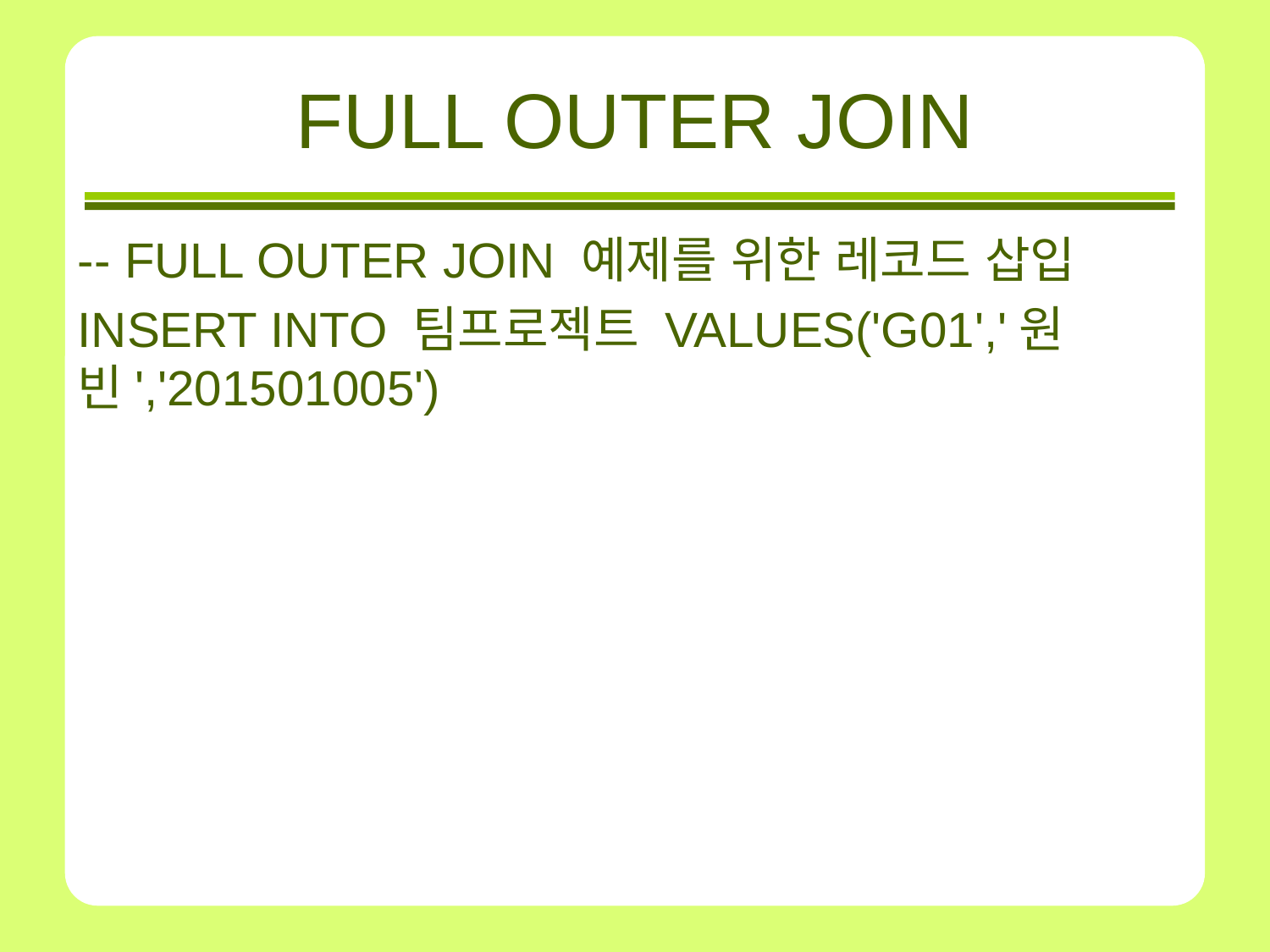

# FULL OUTER JOIN
-- FULL OUTER JOIN 예제를 위한 레코드 삽입
INSERT INTO 팀프로젝트 VALUES('G01','원빈','201501005')